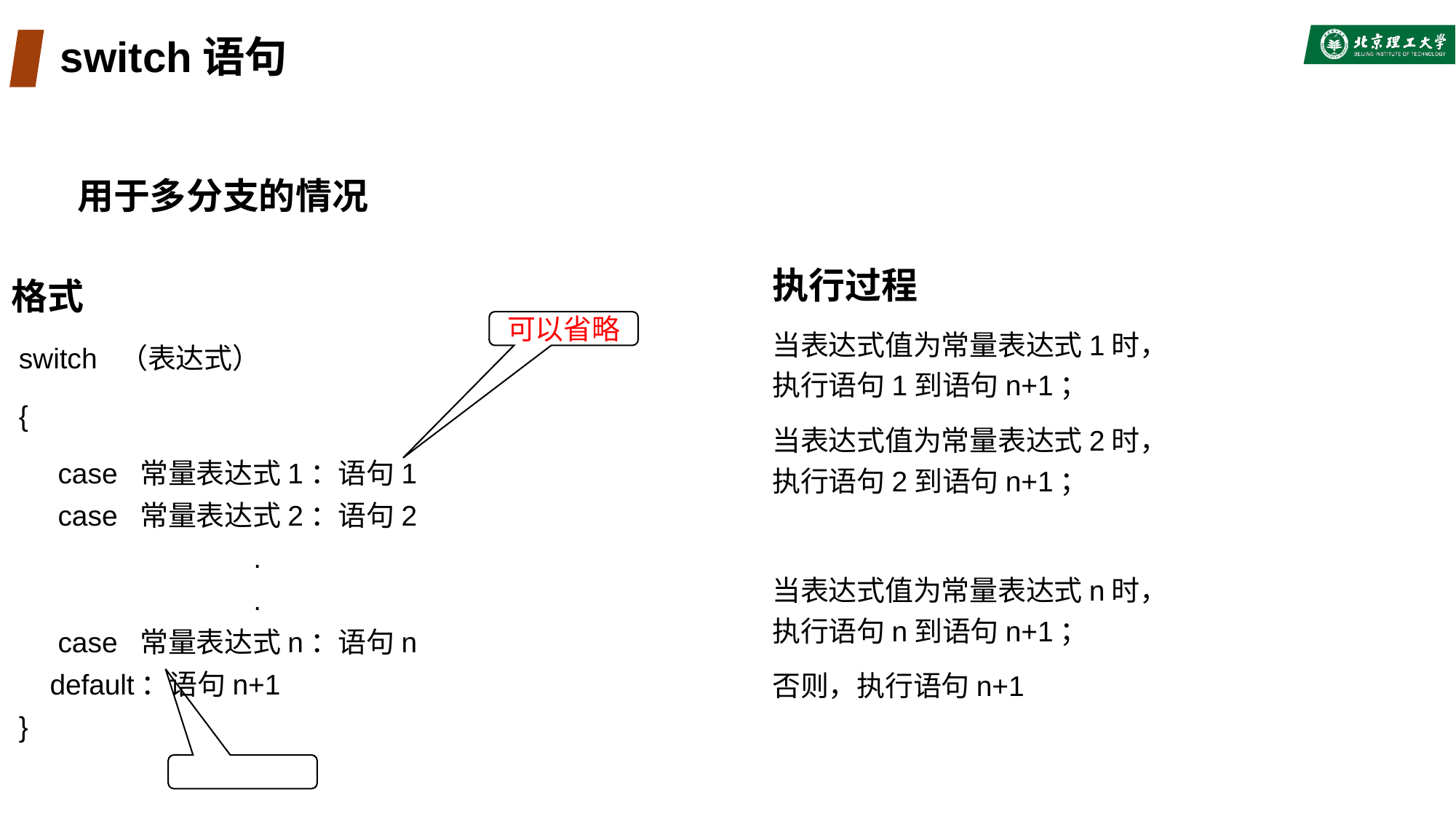

# switch语句
用于多分支的情况
格式
 switch  （表达式）
 {
      case  常量表达式1：语句1
      case  常量表达式2：语句2
                               .
                               .
      case  常量表达式n：语句n
     default：语句n+1
 }
执行过程
当表达式值为常量表达式1时，执行语句1到语句n+1；
当表达式值为常量表达式2时，执行语句2到语句n+1；

当表达式值为常量表达式n时，执行语句n到语句n+1；
否则，执行语句n+1
可以省略
可以省略